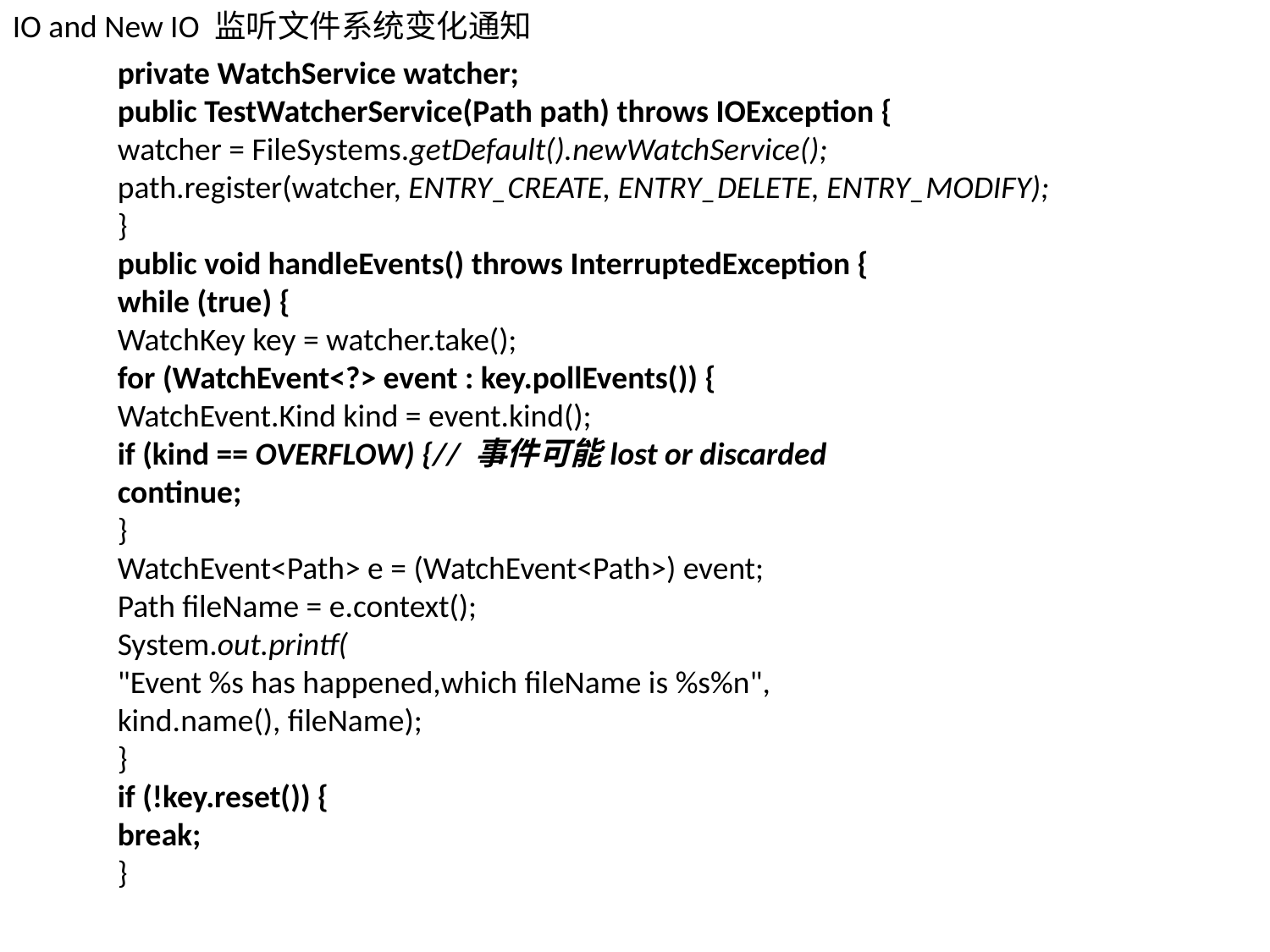

IO and New IO 监听文件系统变化通知
private WatchService watcher;
public TestWatcherService(Path path) throws IOException {
watcher = FileSystems.getDefault().newWatchService();
path.register(watcher, ENTRY_CREATE, ENTRY_DELETE, ENTRY_MODIFY);
}
public void handleEvents() throws InterruptedException {
while (true) {
WatchKey key = watcher.take();
for (WatchEvent<?> event : key.pollEvents()) {
WatchEvent.Kind kind = event.kind();
if (kind == OVERFLOW) {// 事件可能lost or discarded
continue;
}
WatchEvent<Path> e = (WatchEvent<Path>) event;
Path fileName = e.context();
System.out.printf(
"Event %s has happened,which fileName is %s%n",
kind.name(), fileName);
}
if (!key.reset()) {
break;
}